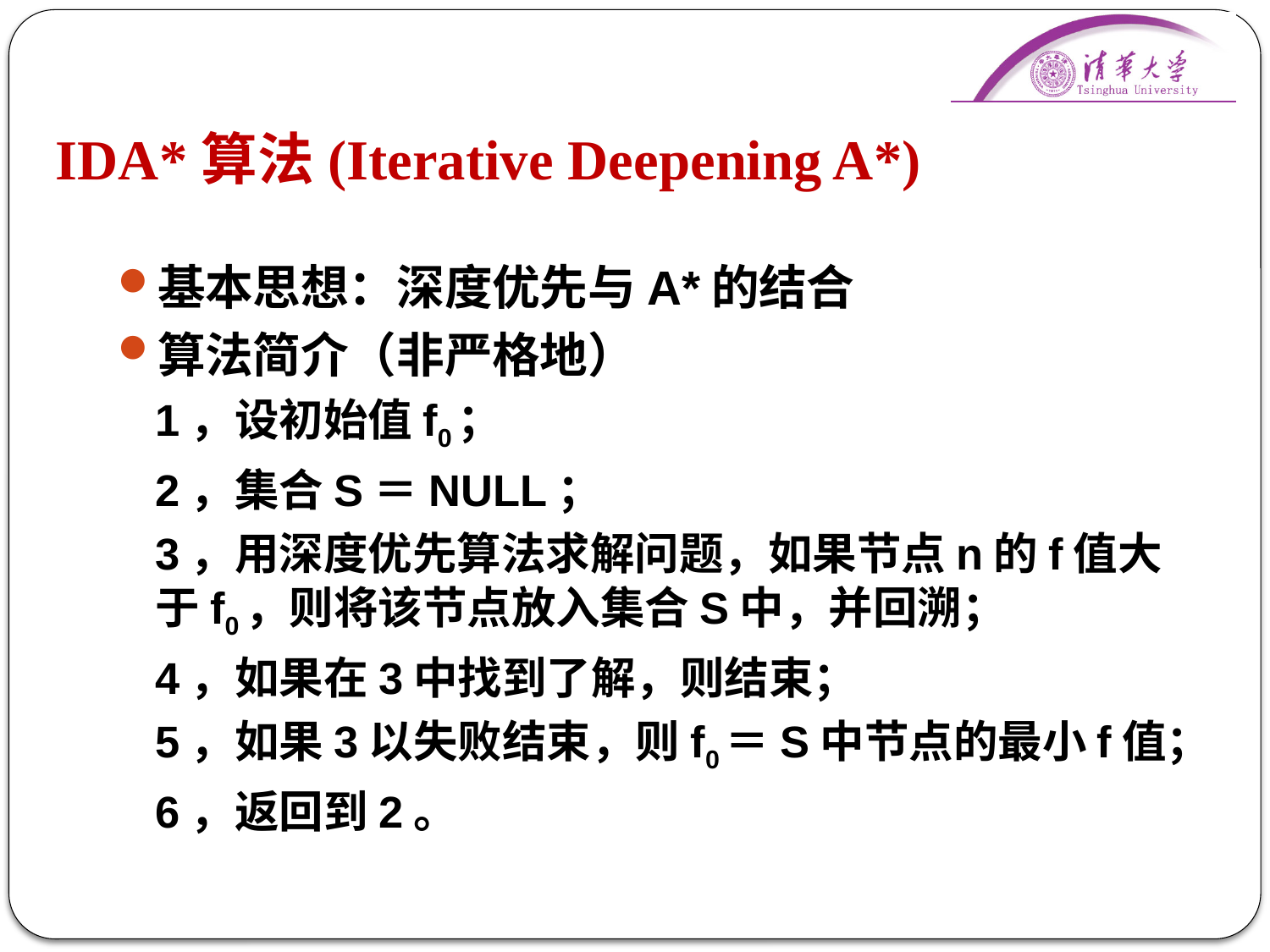

# IDA*算法(Iterative Deepening A*)
基本思想：深度优先与A*的结合
算法简介（非严格地）
	1，设初始值f0；
	2，集合S＝NULL；
	3，用深度优先算法求解问题，如果节点n的f值大于f0，则将该节点放入集合S中，并回溯；
	4，如果在3中找到了解，则结束；
	5，如果3以失败结束，则f0＝S中节点的最小f值；
	6，返回到2。
78